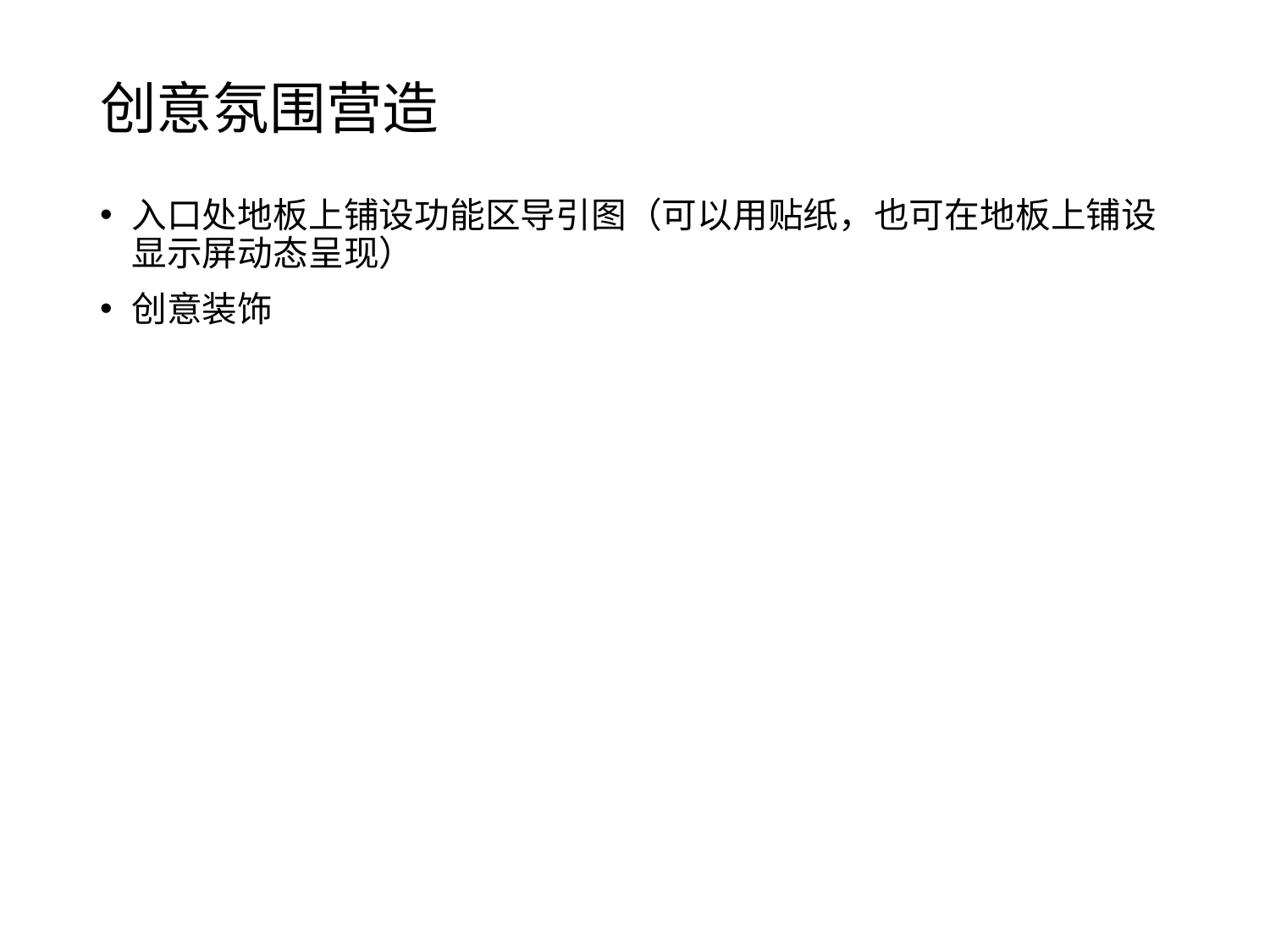

# 创意氛围营造
入口处地板上铺设功能区导引图（可以用贴纸，也可在地板上铺设显示屏动态呈现）
创意装饰